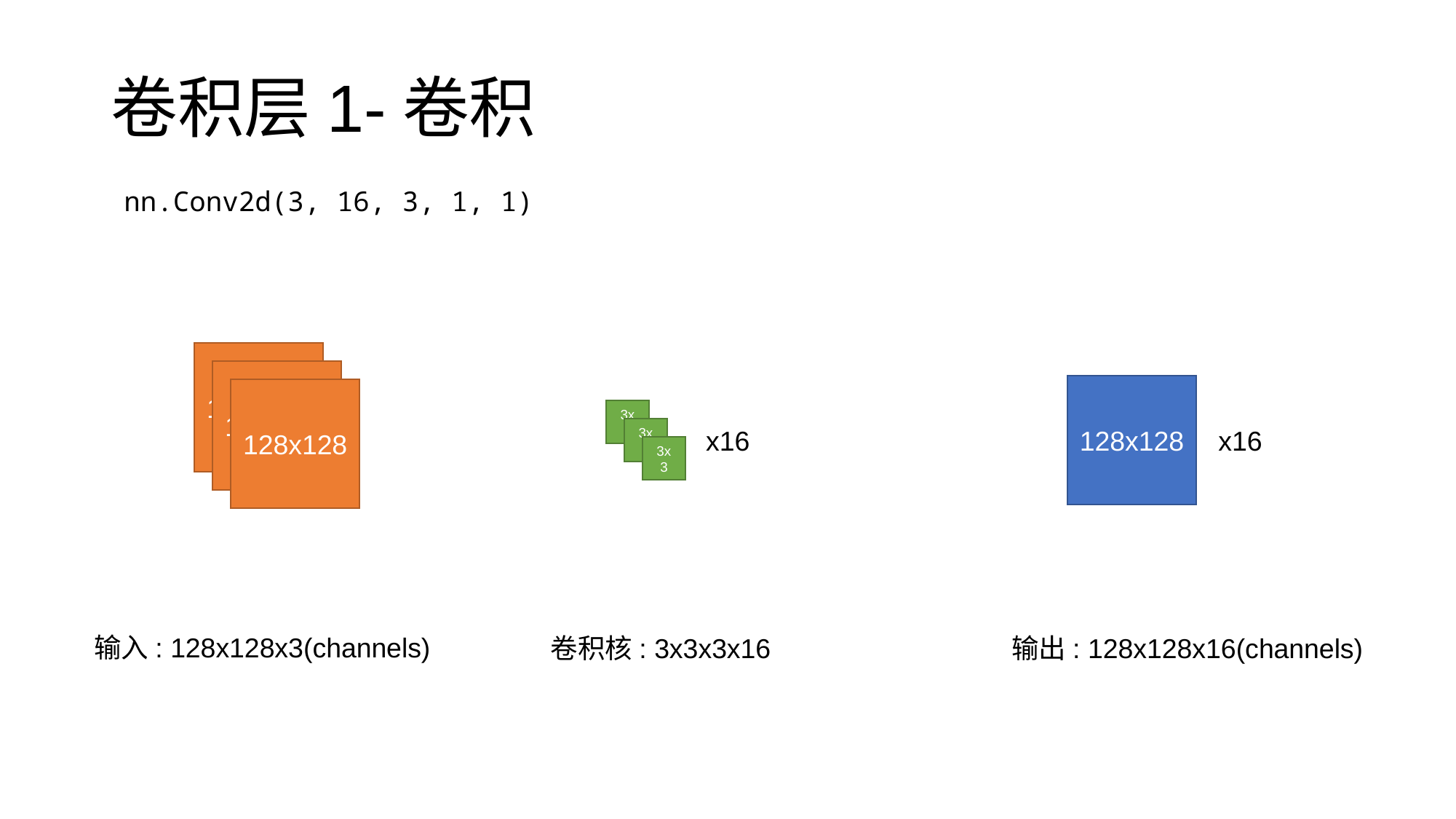

# 卷积层1-卷积
nn.Conv2d(3, 16, 3, 1, 1)
128x128
128x128
128x128
128x128
3x3
x16
x16
3x3
3x3
输入: 128x128x3(channels)
卷积核: 3x3x3x16
输出: 128x128x16(channels)